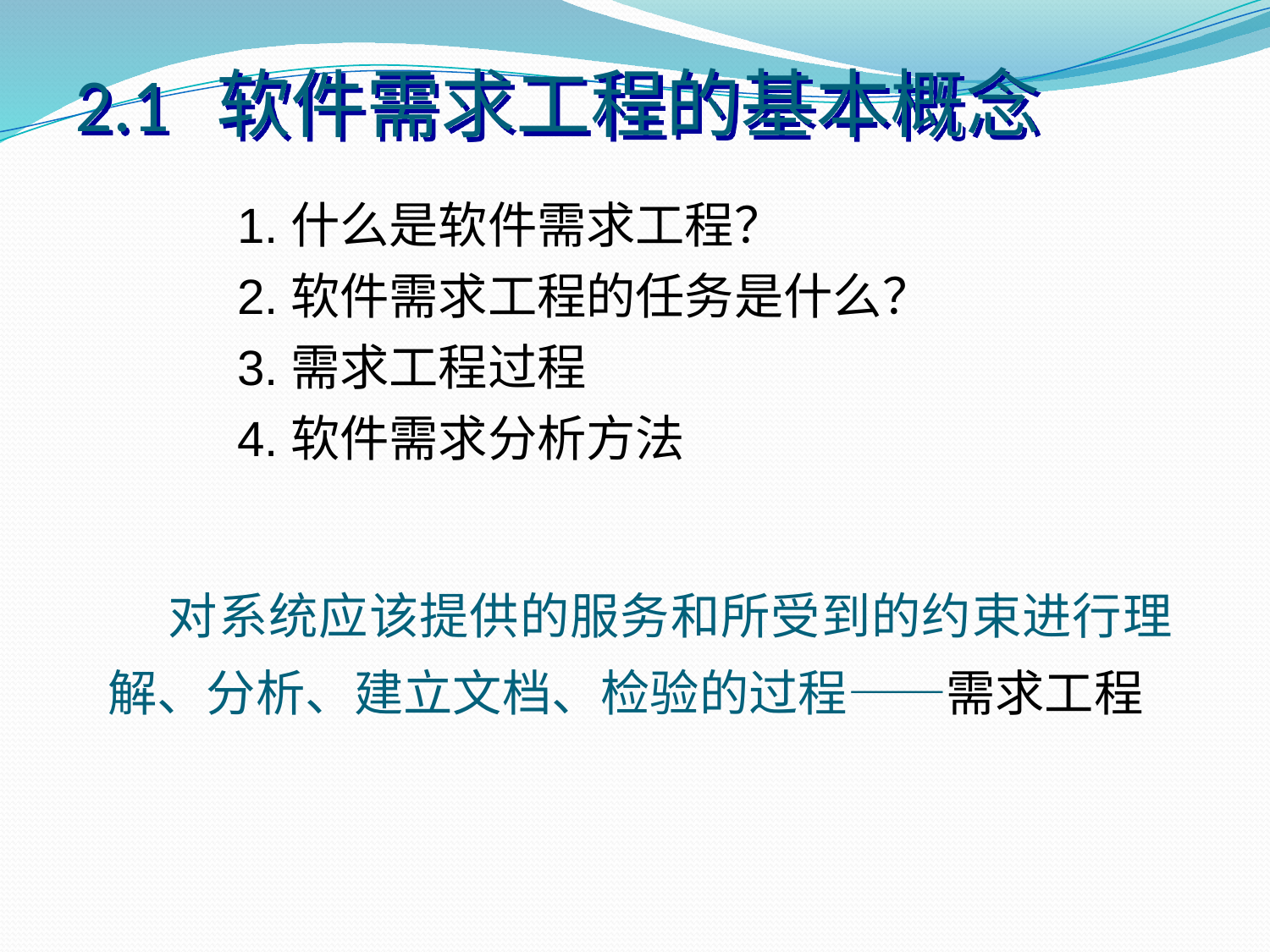

# 2.1  软件需求工程的基本概念
1.什么是软件需求工程？
2.软件需求工程的任务是什么？
3.需求工程过程
4.软件需求分析方法
    对系统应该提供的服务和所受到的约束进行理解、分析、建立文档、检验的过程——需求工程